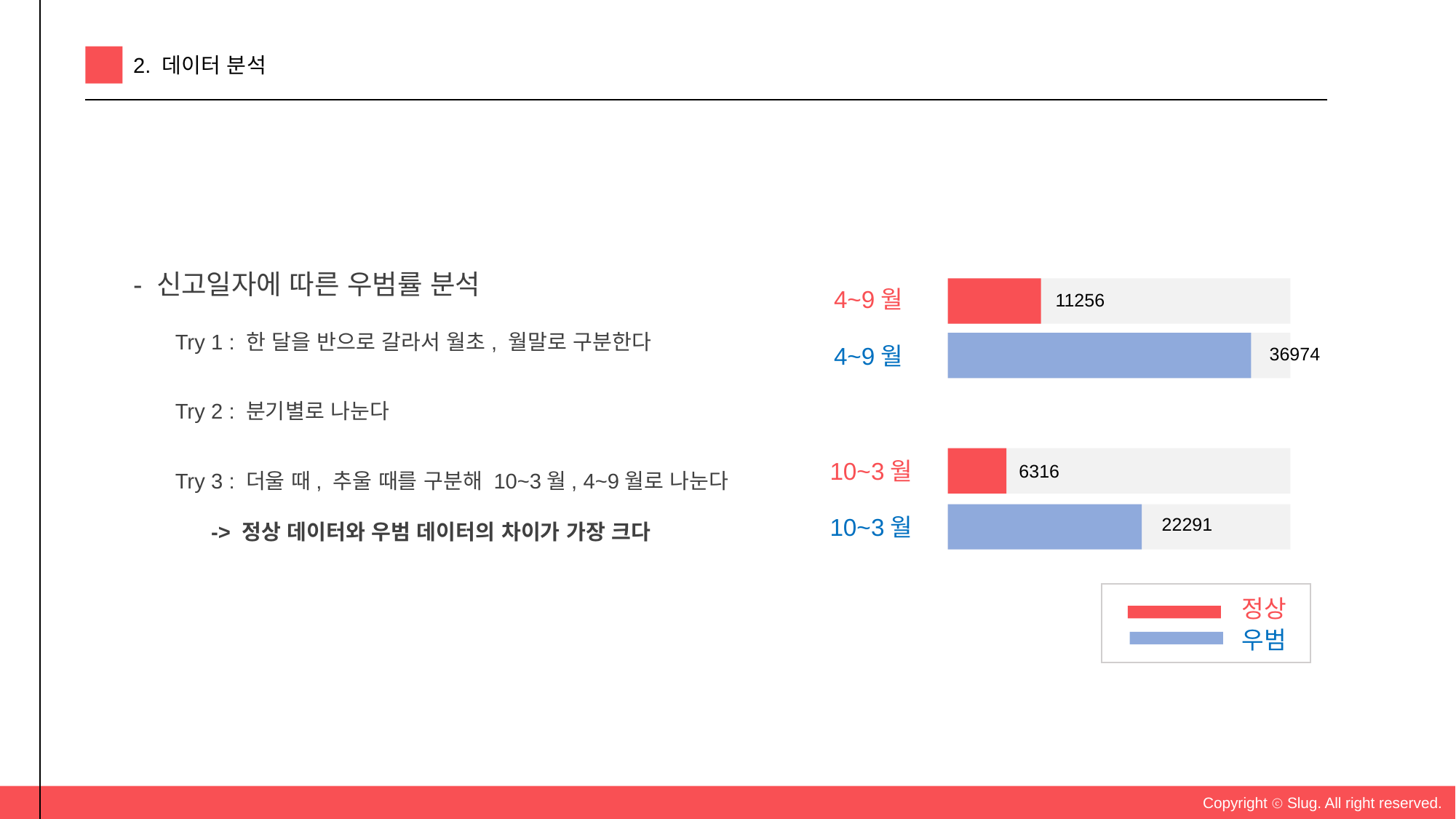

2. 데이터 분석
- 신고일자에 따른 우범률 분석
4~9월

11256
Try 1 : 한 달을 반으로 갈라서 월초, 월말로 구분한다

4~9월
36974
Try 2 : 분기별로 나눈다

10~3월
6316
Try 3 : 더울 때, 추울 때를 구분해 10~3월, 4~9월로 나눈다

      -> 정상 데이터와 우범 데이터의 차이가 가장 크다

10~3월
22291

정상

우범

Copyright ⓒ Slug. All right reserved.